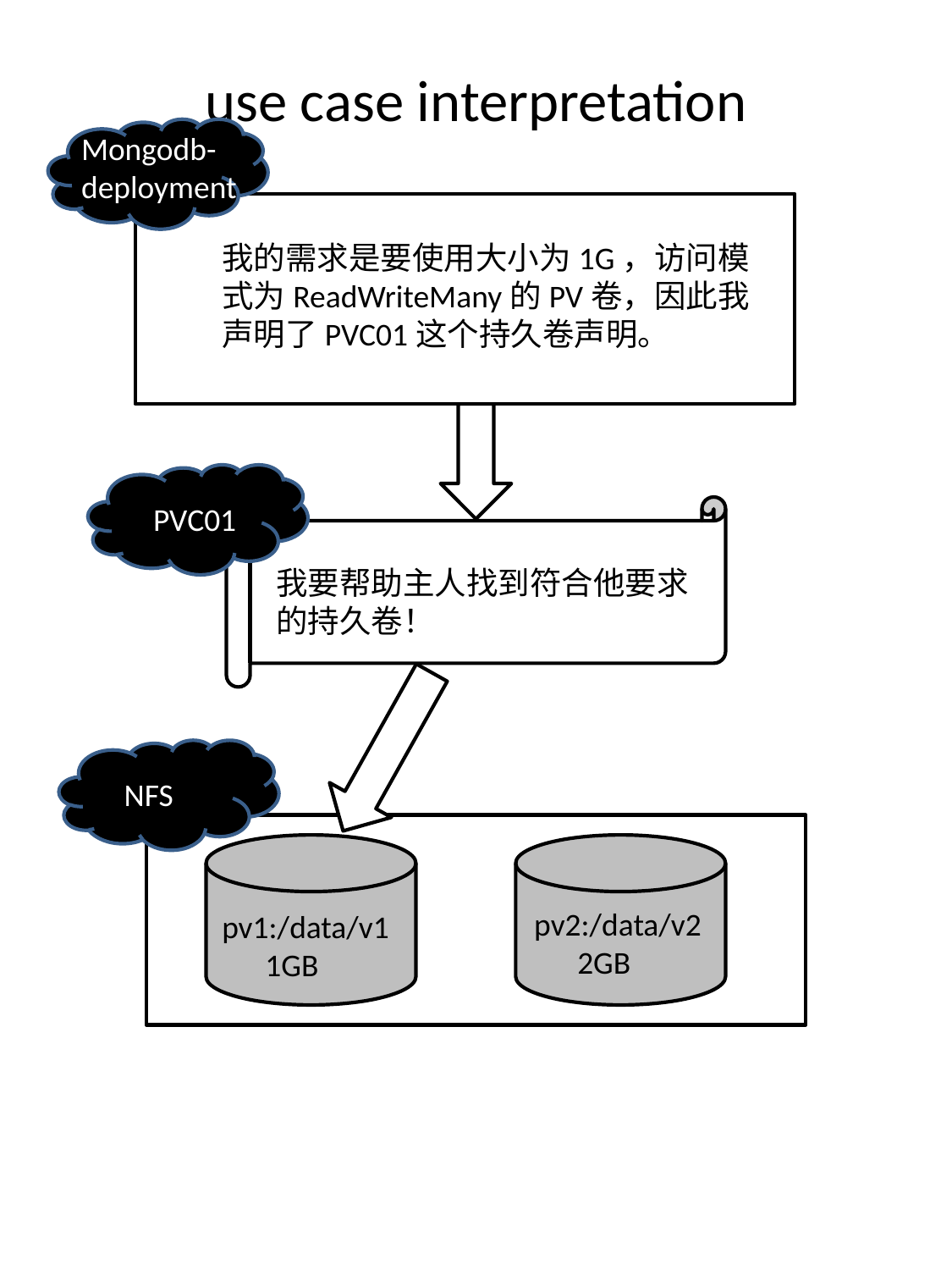

# use case interpretation

Mongodb-deployment

我的需求是要使用大小为1G，访问模式为ReadWriteMany的PV卷，因此我声明了PVC01这个持久卷声明。

PVC01

我要帮助主人找到符合他要求的持久卷！

NFS

pv2:/data/v2
      2GB
pv1:/data/v1
      1GB